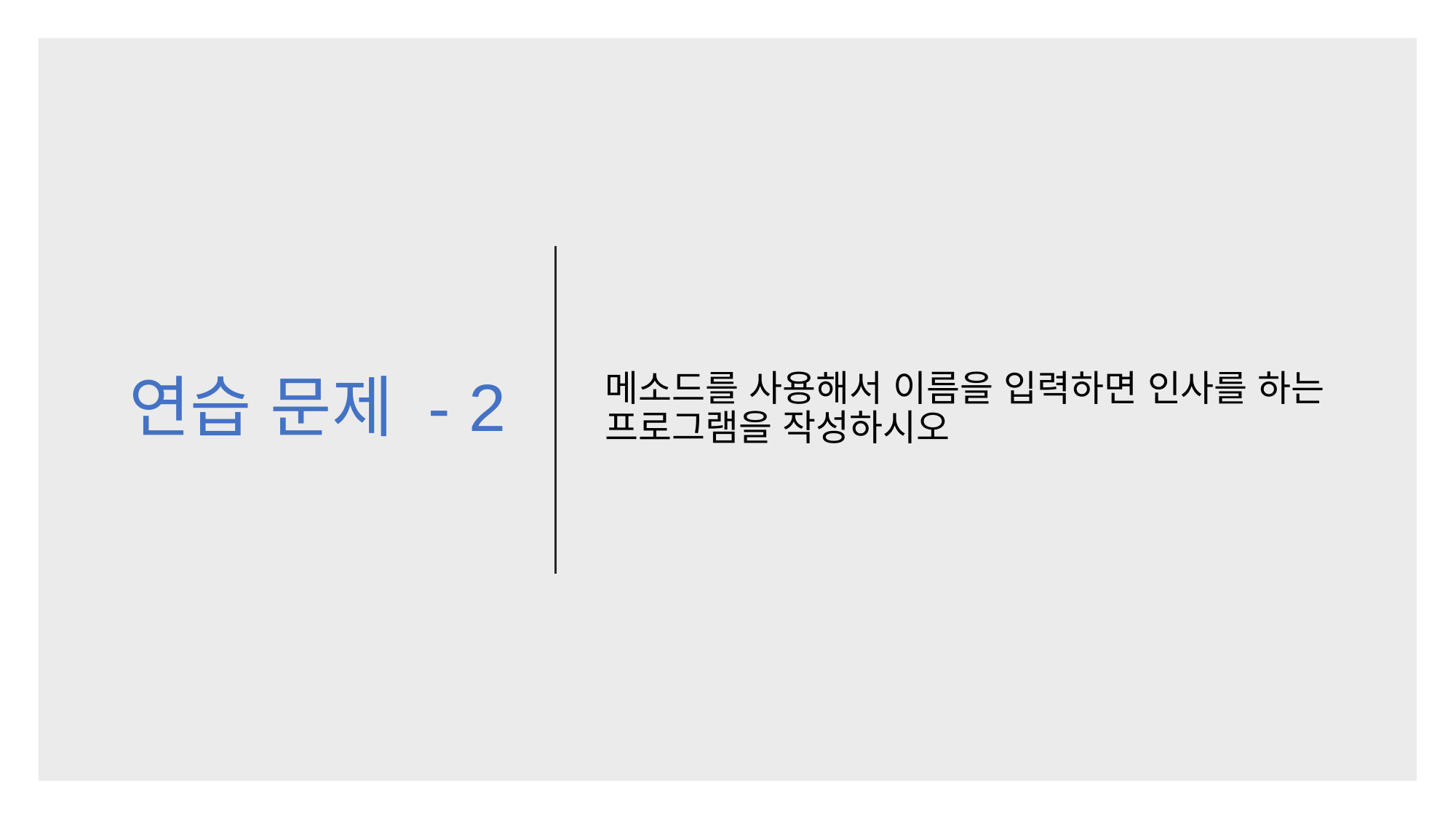

# 연습 문제 - 2
메소드를 사용해서 이름을 입력하면 인사를 하는 프로그램을 작성하시오